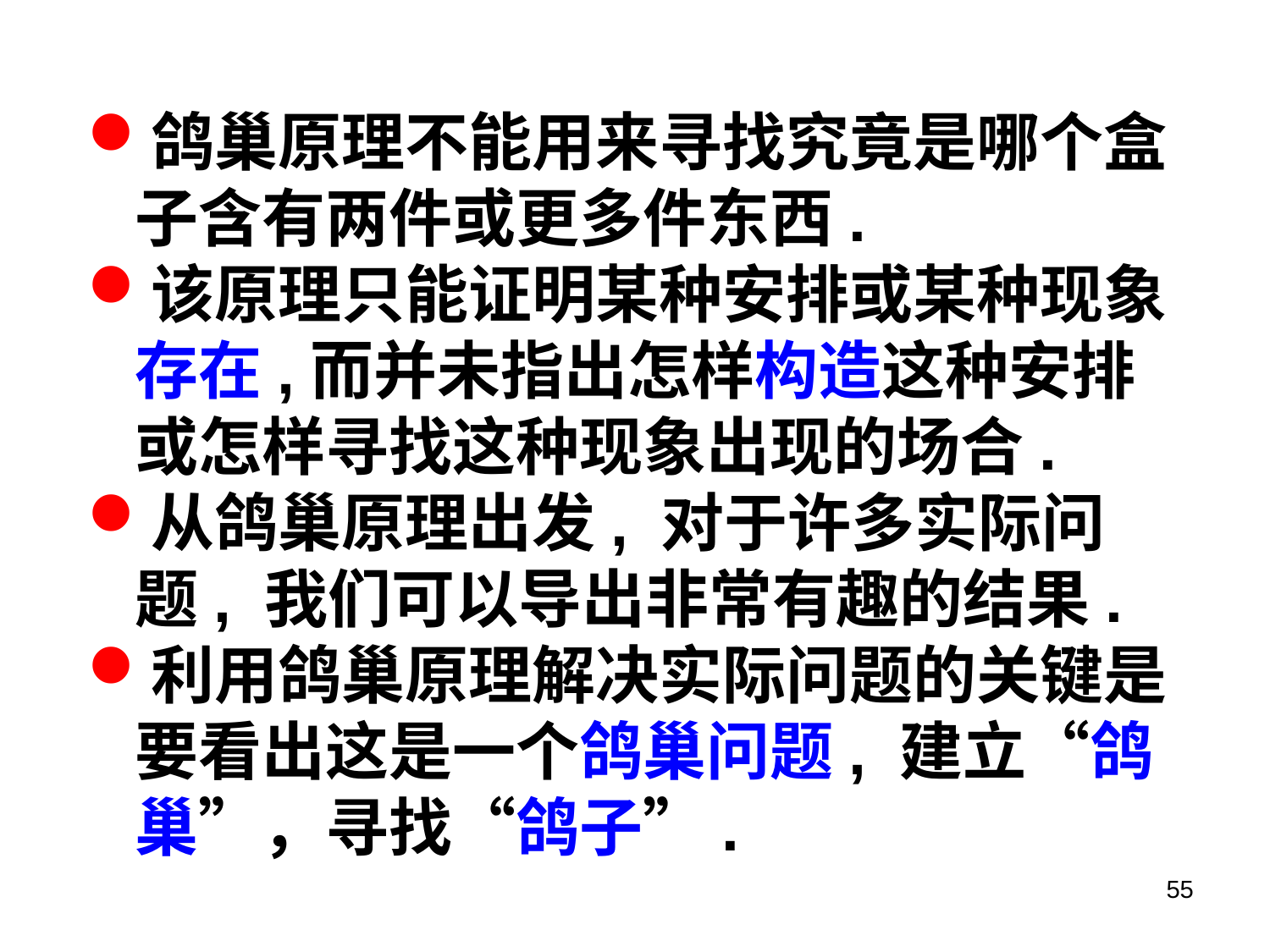

鸽巢原理不能用来寻找究竟是哪个盒子含有两件或更多件东西.
该原理只能证明某种安排或某种现象存在,而并未指出怎样构造这种安排或怎样寻找这种现象出现的场合.
从鸽巢原理出发, 对于许多实际问题, 我们可以导出非常有趣的结果.
利用鸽巢原理解决实际问题的关键是要看出这是一个鸽巢问题, 建立“鸽巢”，寻找“鸽子”.
55